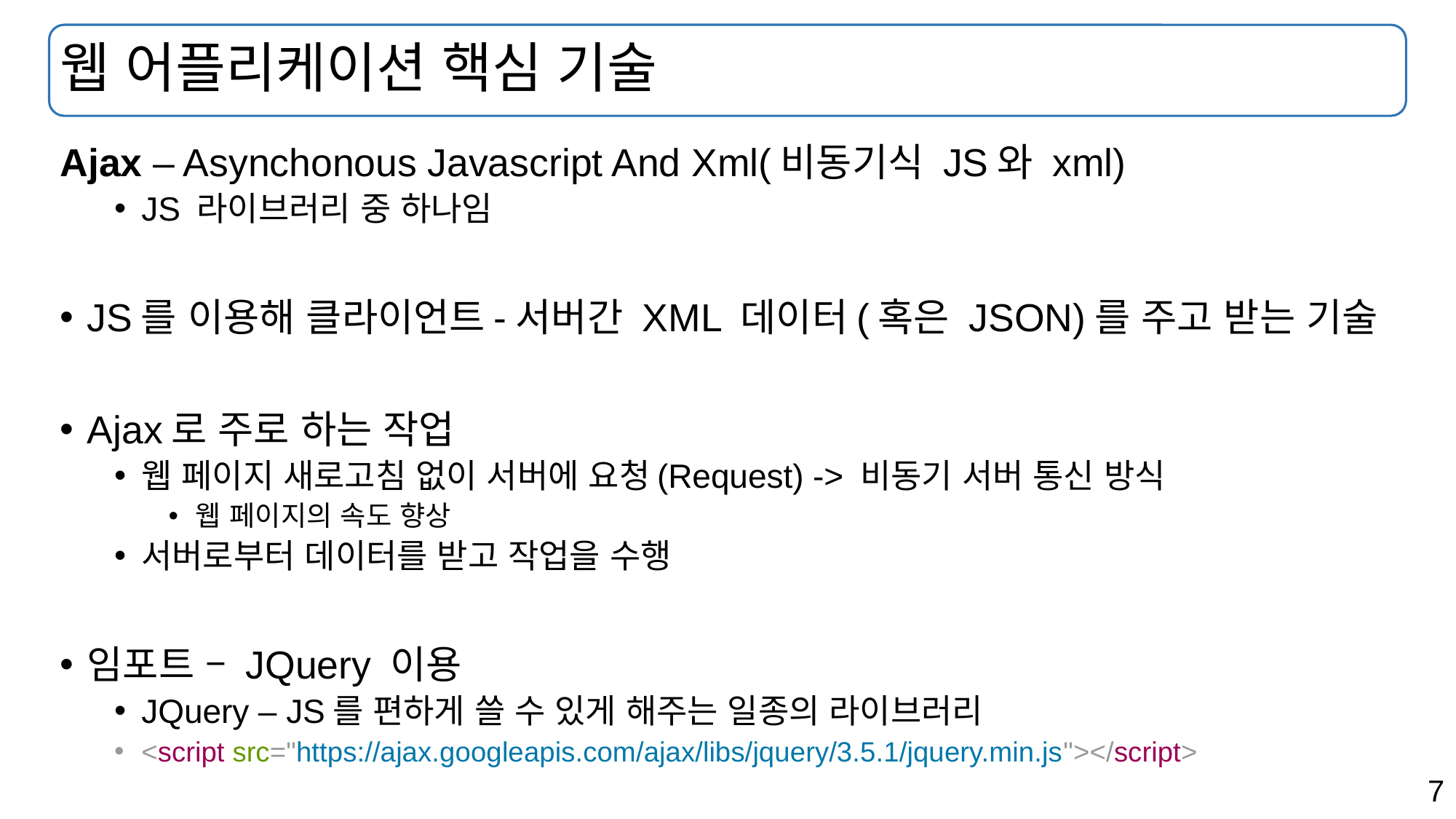

# 웹 어플리케이션 핵심 기술
Ajax – Asynchonous Javascript And Xml(비동기식 JS와 xml)
JS 라이브러리 중 하나임

JS를 이용해 클라이언트-서버간 XML 데이터(혹은 JSON)를 주고 받는 기술

Ajax로 주로 하는 작업
웹 페이지 새로고침 없이 서버에 요청(Request) -> 비동기 서버 통신 방식
웹 페이지의 속도 향상
서버로부터 데이터를 받고 작업을 수행

임포트 – JQuery 이용
JQuery – JS를 편하게 쓸 수 있게 해주는 일종의 라이브러리
<script src="https://ajax.googleapis.com/ajax/libs/jquery/3.5.1/jquery.min.js"></script>